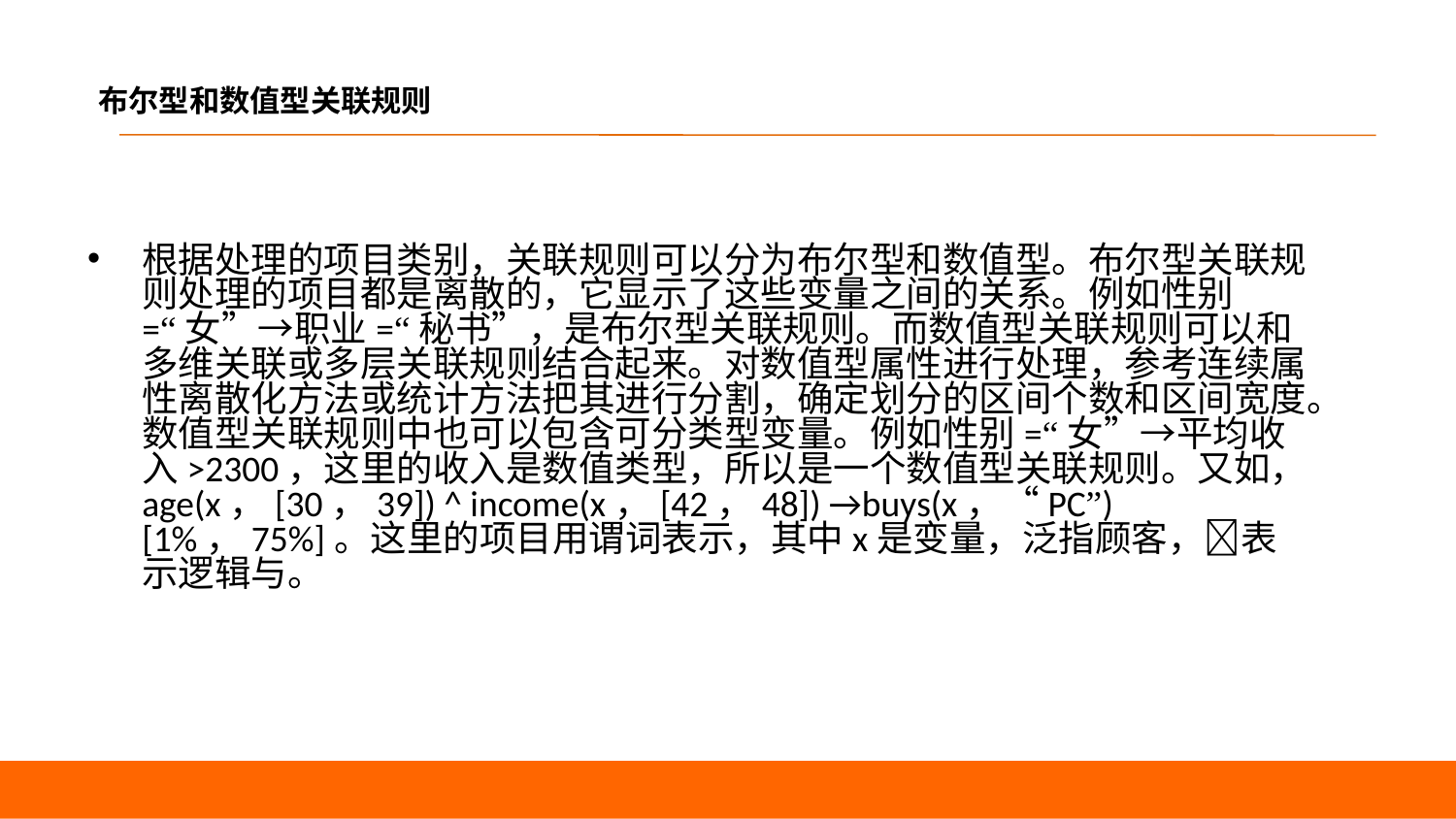

# 布尔型和数值型关联规则
根据处理的项目类别，关联规则可以分为布尔型和数值型。布尔型关联规则处理的项目都是离散的，它显示了这些变量之间的关系。例如性别=“女”→职业=“秘书”，是布尔型关联规则。而数值型关联规则可以和多维关联或多层关联规则结合起来。对数值型属性进行处理，参考连续属性离散化方法或统计方法把其进行分割，确定划分的区间个数和区间宽度。数值型关联规则中也可以包含可分类型变量。例如性别=“女”→平均收入>2300，这里的收入是数值类型，所以是一个数值型关联规则。又如，age(x，[30，39]) ^ income(x，[42，48]) →buys(x，“PC”) [1%，75%]。这里的项目用谓词表示，其中x是变量，泛指顾客，∧表示逻辑与。
25